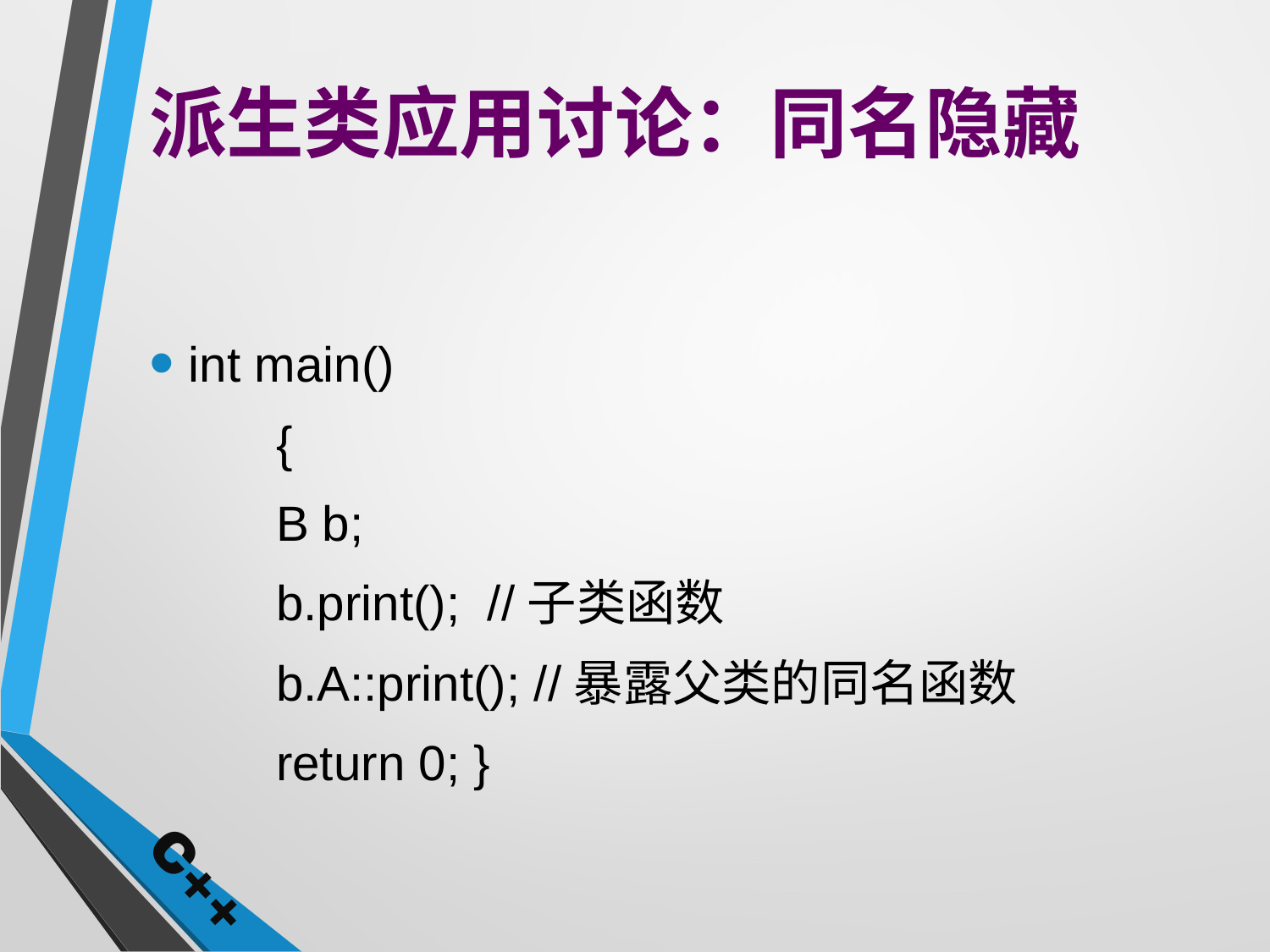

# 派生类应用讨论：同名隐藏
int main()
	{
	B b;
	b.print();  //子类函数
	b.A::print(); //暴露父类的同名函数
	return 0; }